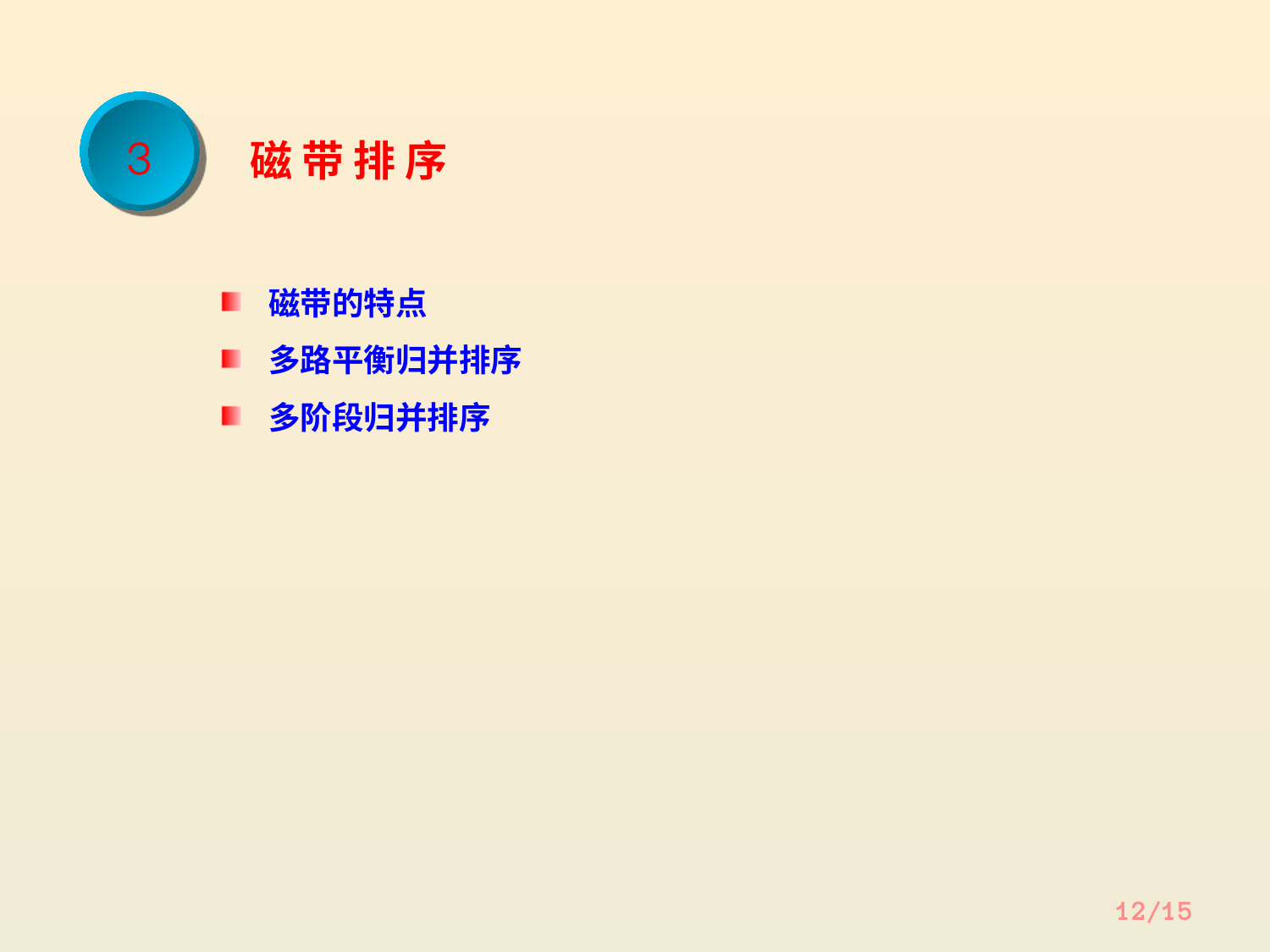

3
  磁 带 排 序
磁带的特点
多路平衡归并排序
多阶段归并排序
12/15